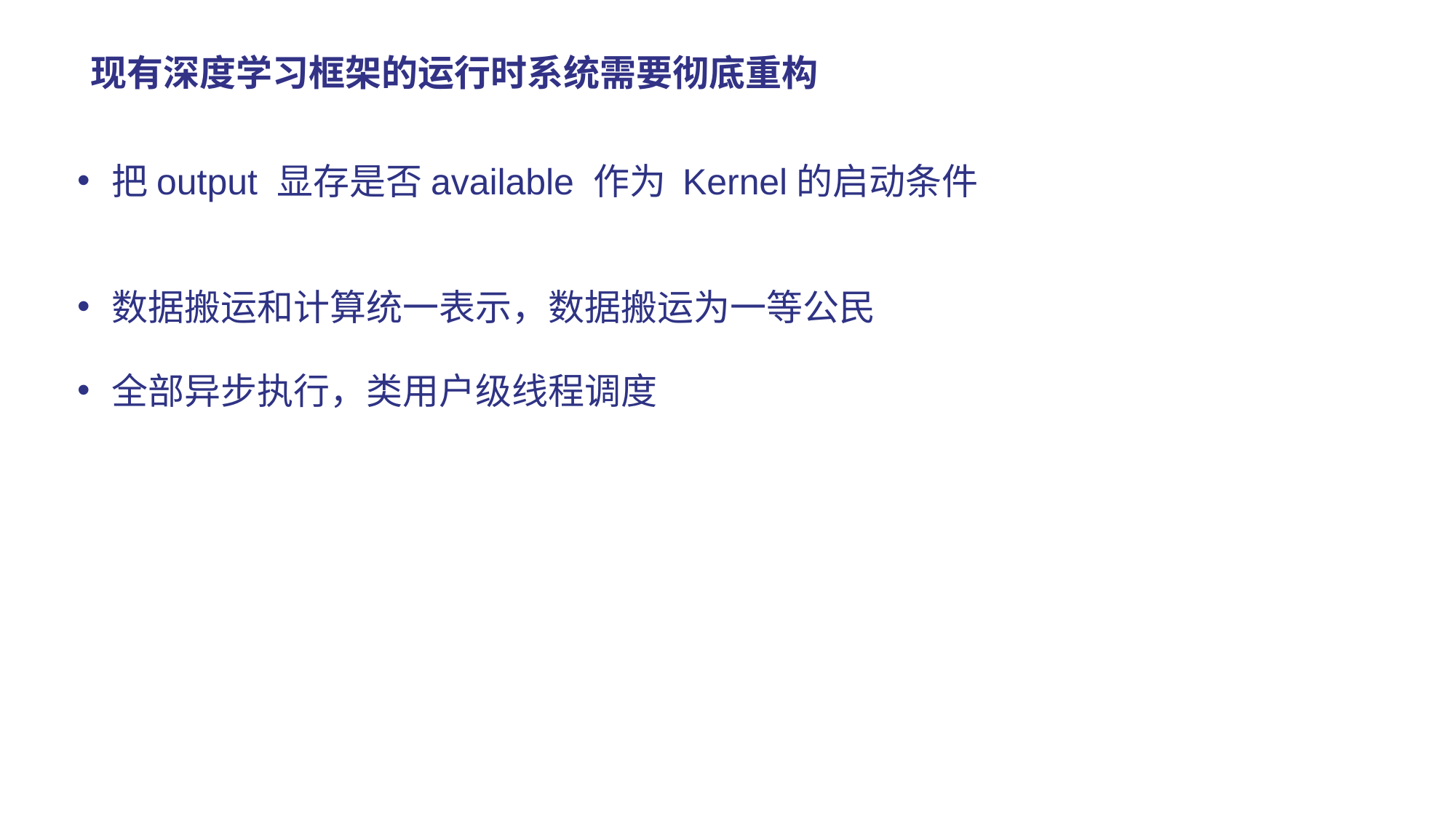

# 现有深度学习框架的运行时系统需要彻底重构
把output 显存是否available 作为 Kernel的启动条件

数据搬运和计算统一表示，数据搬运为一等公民

全部异步执行，类用户级线程调度